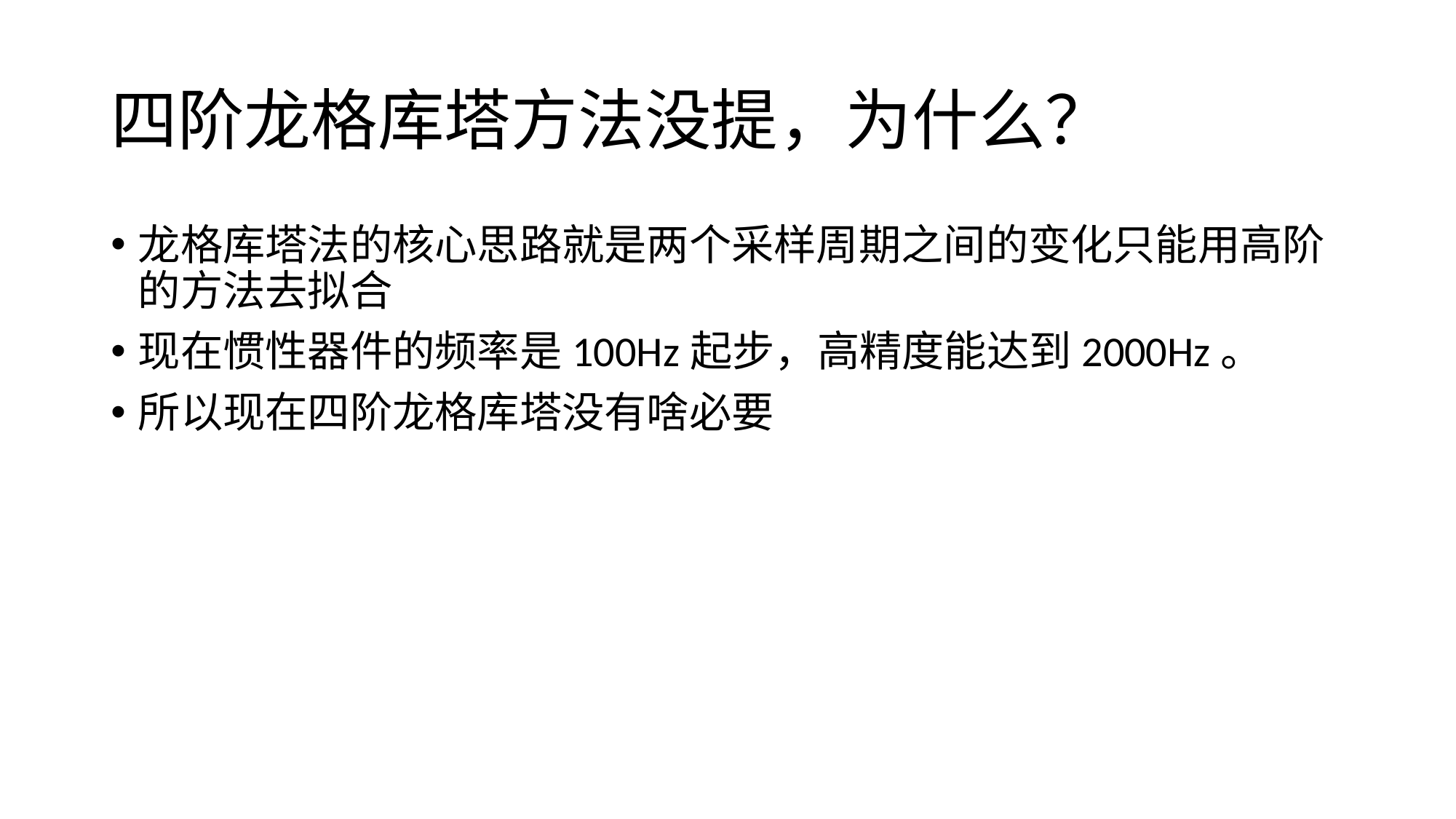

# 四阶龙格库塔方法没提，为什么？
龙格库塔法的核心思路就是两个采样周期之间的变化只能用高阶的方法去拟合
现在惯性器件的频率是100Hz起步，高精度能达到2000Hz。
所以现在四阶龙格库塔没有啥必要